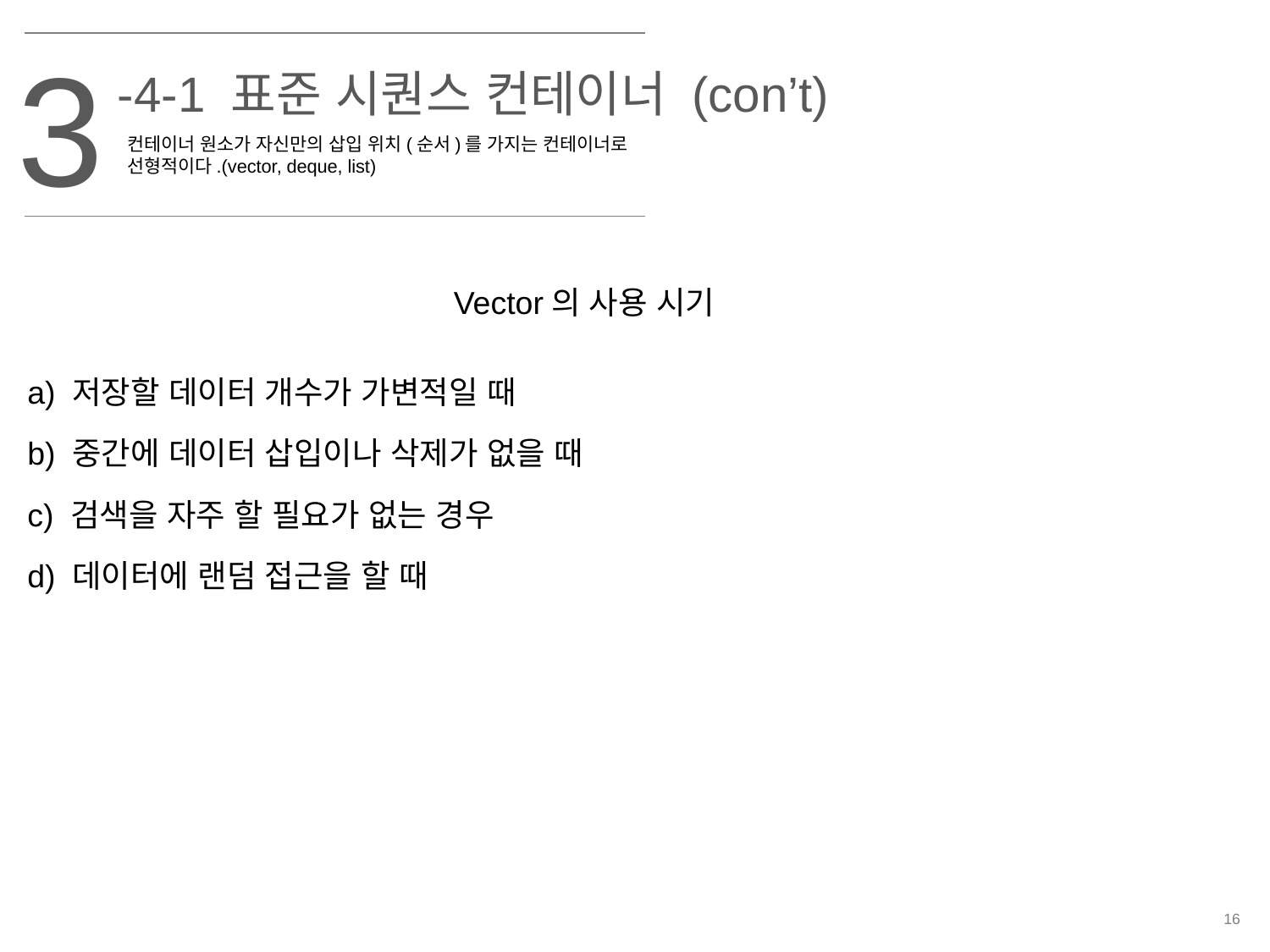

3
-4-1 표준 시퀀스 컨테이너 (con’t)
컨테이너 원소가 자신만의 삽입 위치(순서)를 가지는 컨테이너로 선형적이다.(vector, deque, list)
 Vector의 사용 시기
a) 저장할 데이터 개수가 가변적일 때

b) 중간에 데이터 삽입이나 삭제가 없을 때

c) 검색을 자주 할 필요가 없는 경우

d) 데이터에 랜덤 접근을 할 때